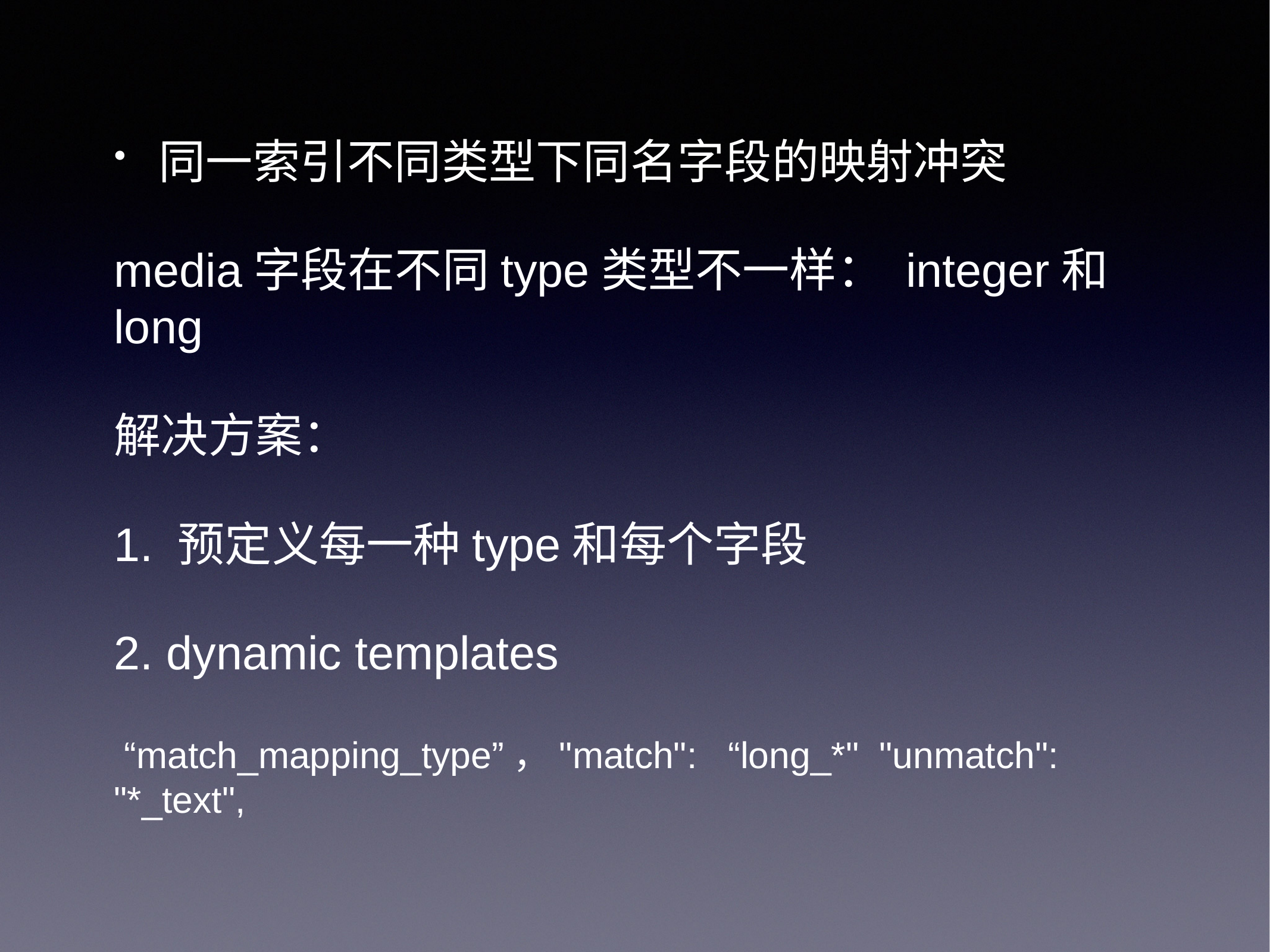

同一索引不同类型下同名字段的映射冲突
media字段在不同type类型不一样： integer和long
解决方案：
1. 预定义每一种type和每个字段
2. dynamic templates
 “match_mapping_type”，"match":   “long_*"  "unmatch": "*_text",